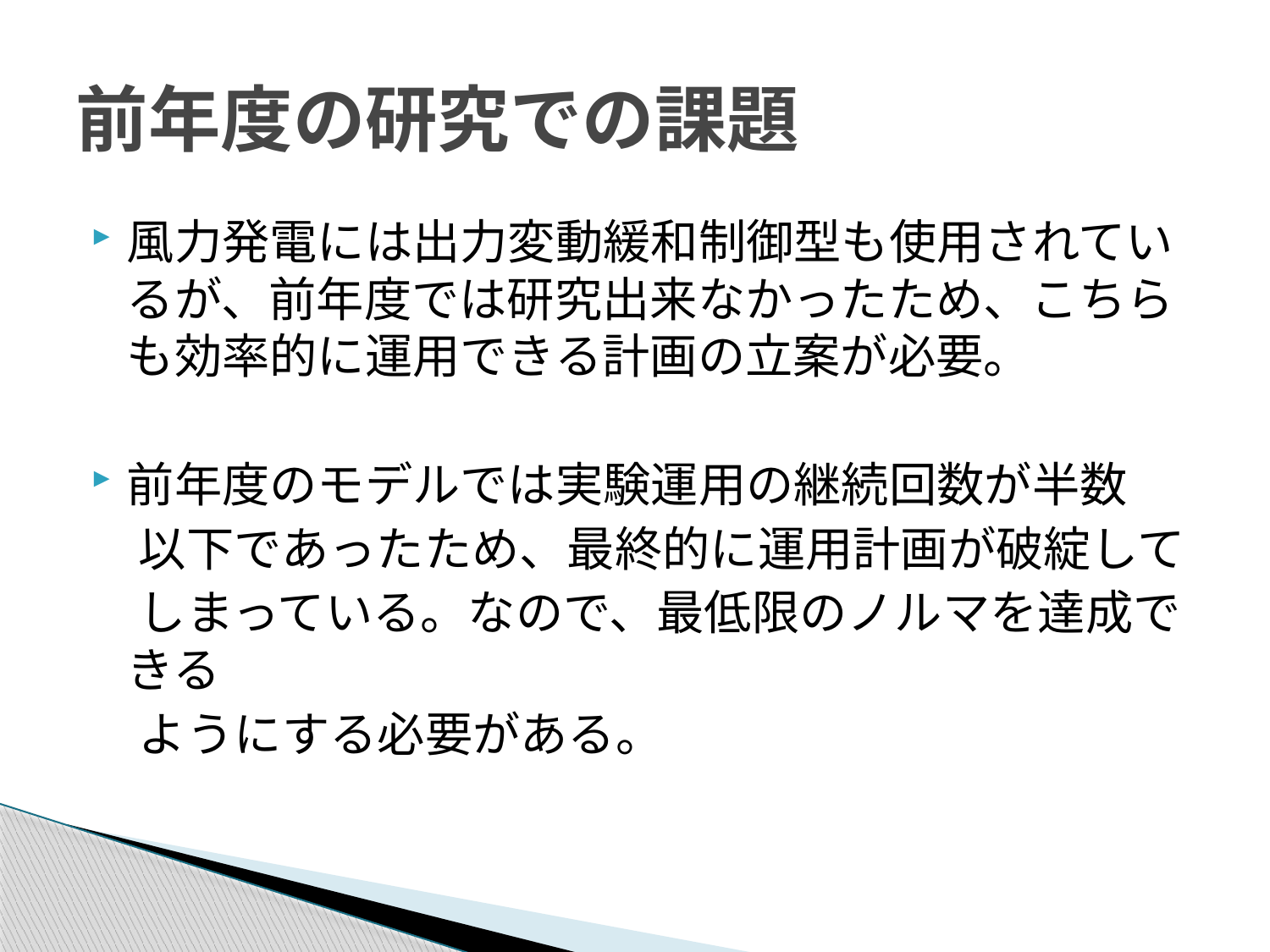

# 前年度の研究での課題
風力発電には出力変動緩和制御型も使用されているが、前年度では研究出来なかったため、こちらも効率的に運用できる計画の立案が必要。

前年度のモデルでは実験運用の継続回数が半数
　以下であったため、最終的に運用計画が破綻して
　しまっている。なので、最低限のノルマを達成できる
　ようにする必要がある。